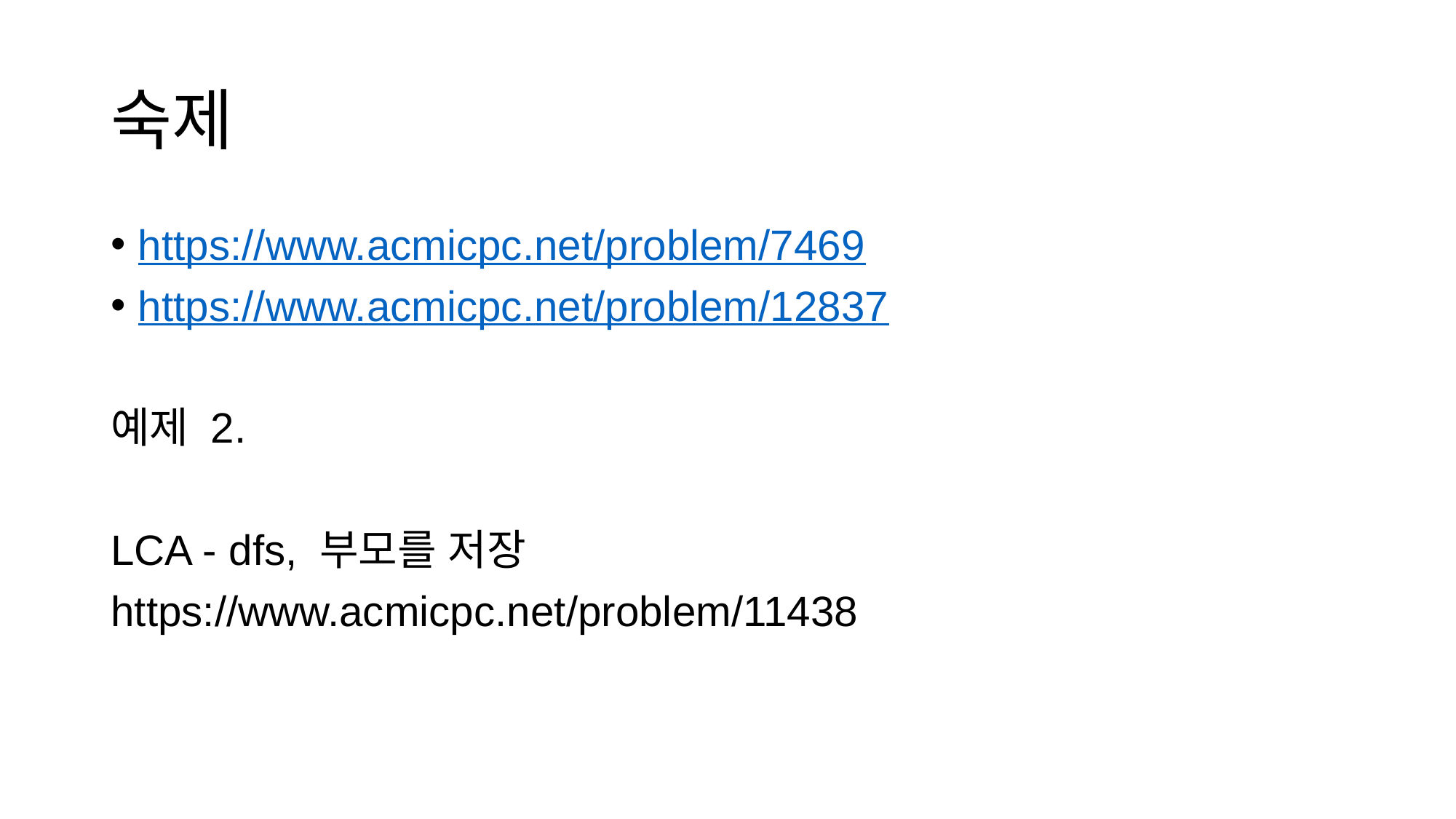

# 숙제
https://www.acmicpc.net/problem/7469
https://www.acmicpc.net/problem/12837

예제 2.

LCA - dfs, 부모를 저장
https://www.acmicpc.net/problem/11438